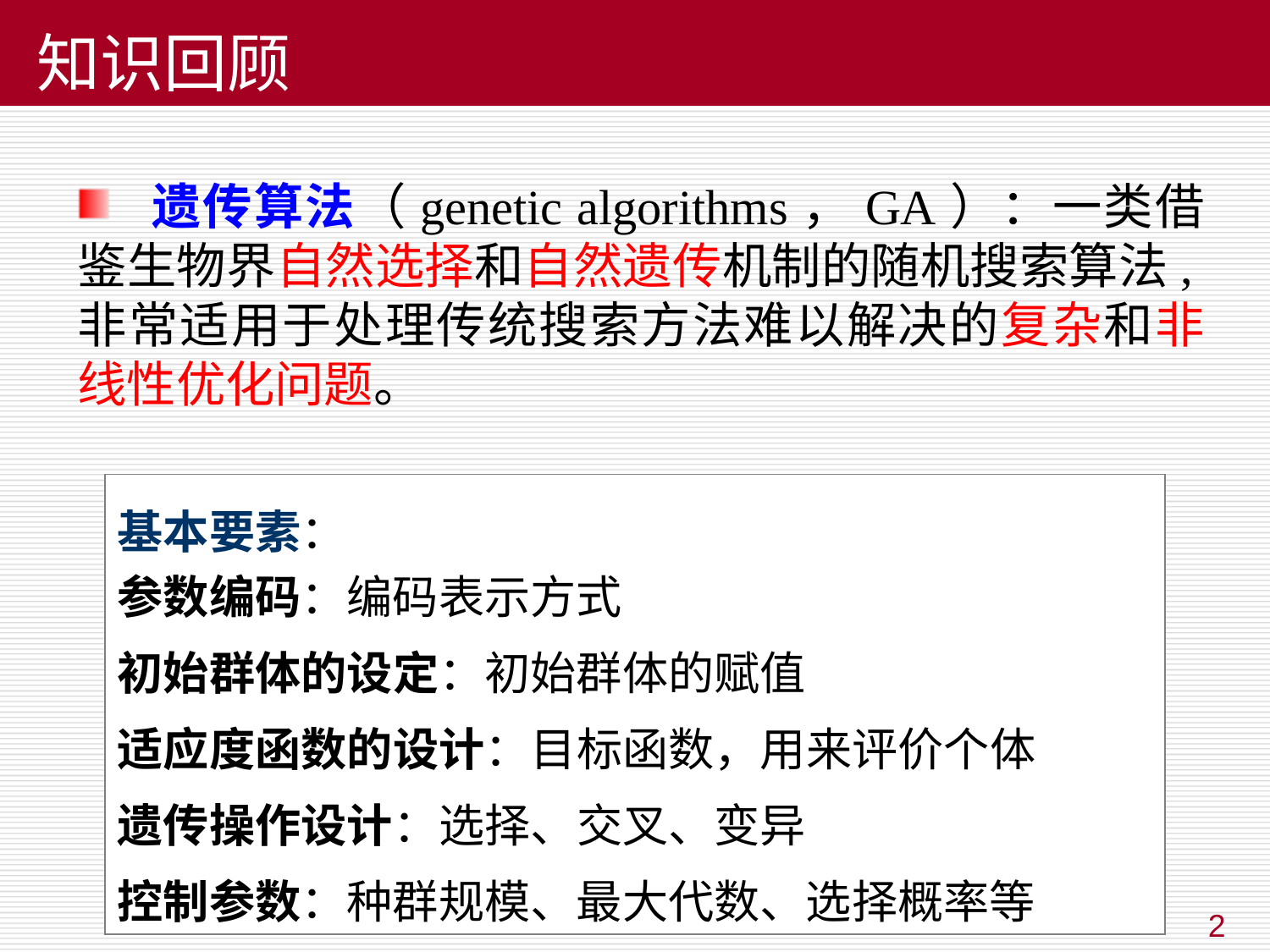

# 知识回顾
  遗传算法（genetic algorithms，GA）：一类借鉴生物界自然选择和自然遗传机制的随机搜索算法,非常适用于处理传统搜索方法难以解决的复杂和非线性优化问题。

基本要素：
参数编码：编码表示方式
初始群体的设定：初始群体的赋值
适应度函数的设计：目标函数，用来评价个体
遗传操作设计：选择、交叉、变异
控制参数：种群规模、最大代数、选择概率等
2